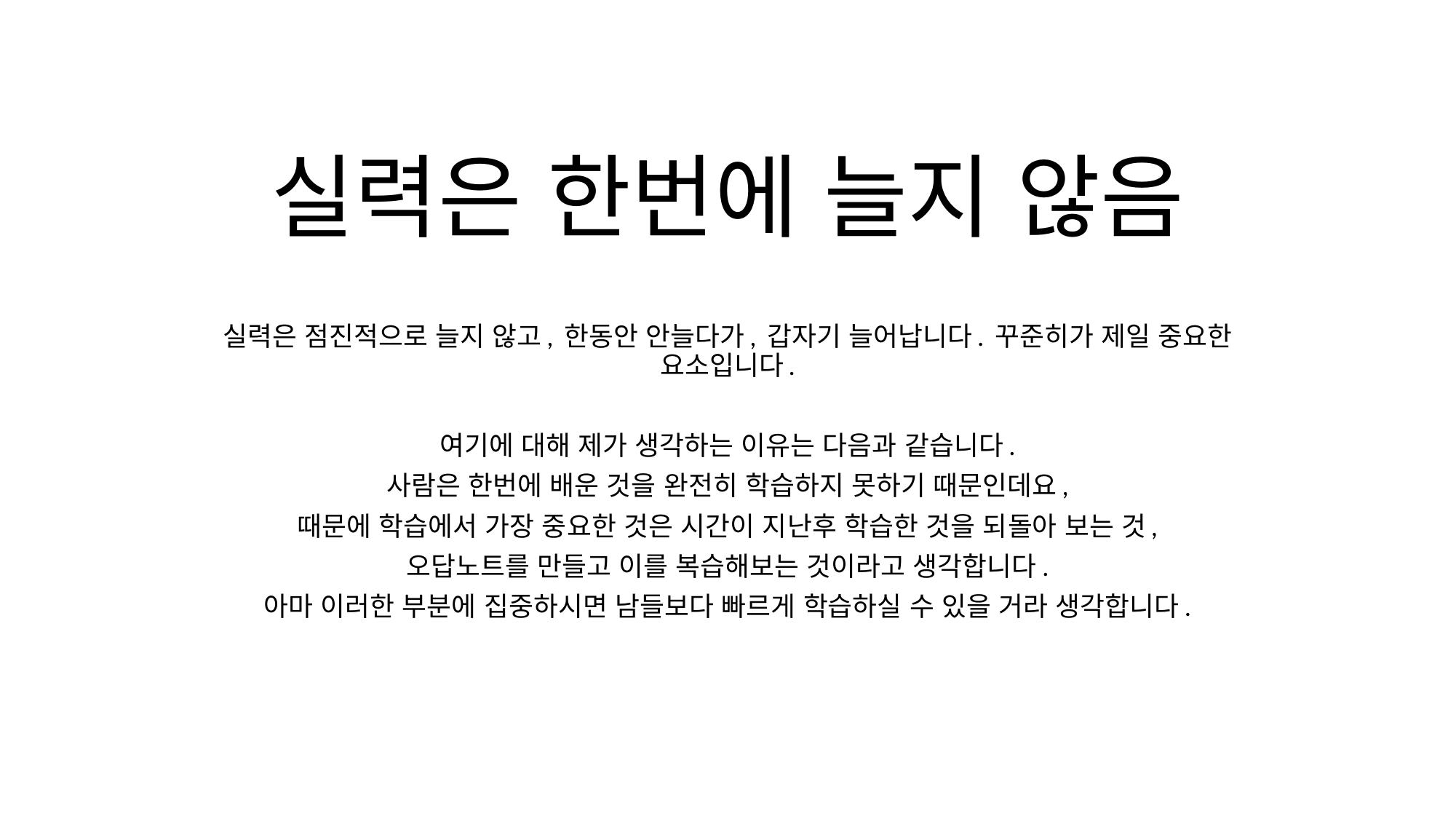

# 실력은 한번에 늘지 않음
실력은 점진적으로 늘지 않고, 한동안 안늘다가, 갑자기 늘어납니다. 꾸준히가 제일 중요한 요소입니다.

여기에 대해 제가 생각하는 이유는 다음과 같습니다.
사람은 한번에 배운 것을 완전히 학습하지 못하기 때문인데요,
때문에 학습에서 가장 중요한 것은 시간이 지난후 학습한 것을 되돌아 보는 것,
오답노트를 만들고 이를 복습해보는 것이라고 생각합니다.
아마 이러한 부분에 집중하시면 남들보다 빠르게 학습하실 수 있을 거라 생각합니다.